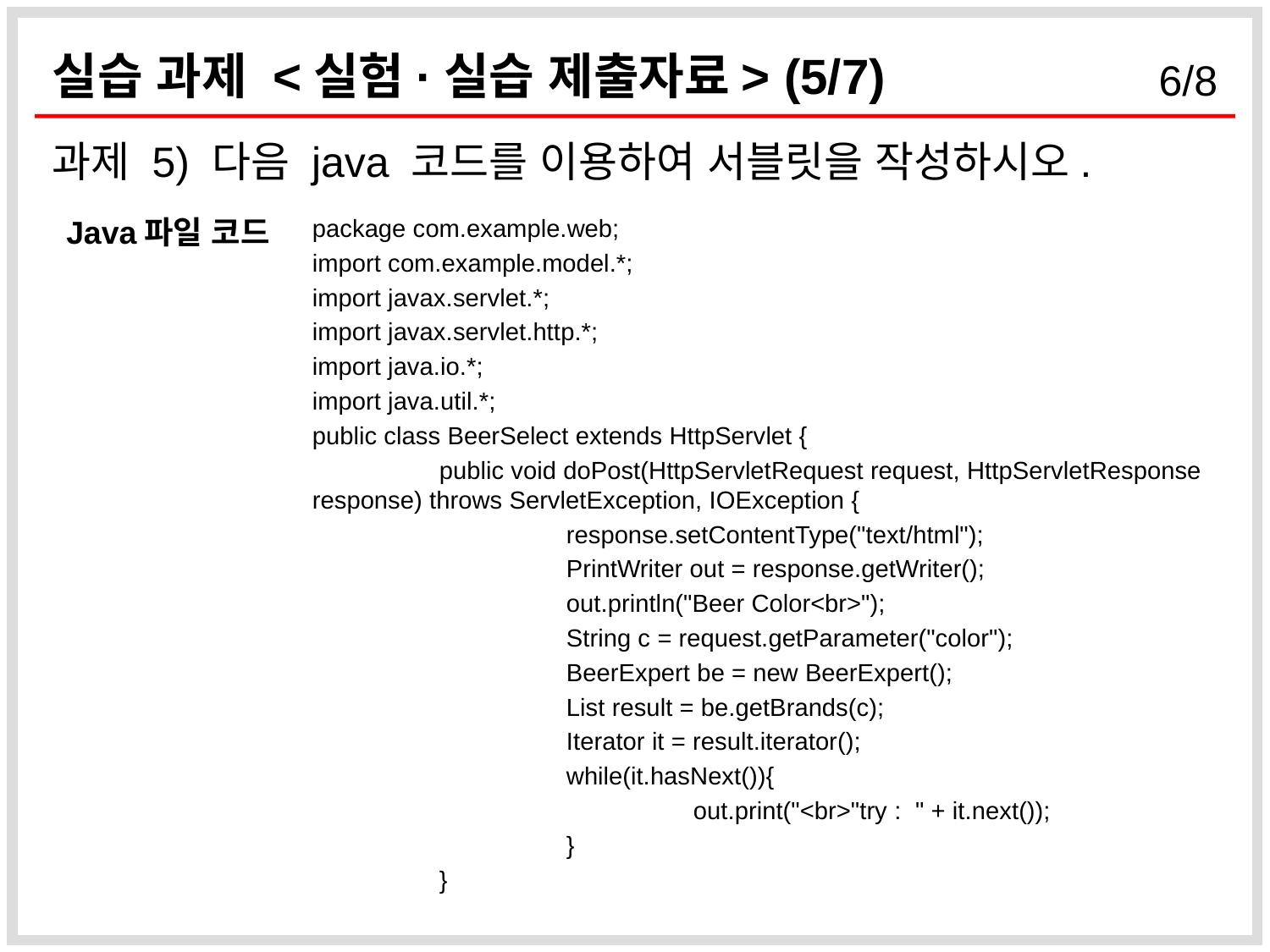

# 실습 과제 <실험·실습 제출자료> (5/7)
과제 5) 다음 java 코드를 이용하여 서블릿을 작성하시오.
Java파일 코드

package com.example.web;
import com.example.model.*;
import javax.servlet.*;
import javax.servlet.http.*;
import java.io.*;
import java.util.*;
public class BeerSelect extends HttpServlet {
 	public void doPost(HttpServletRequest request, HttpServletResponse response) throws ServletException, IOException {
		response.setContentType("text/html");
		PrintWriter out = response.getWriter();
		out.println("Beer Color<br>");
		String c = request.getParameter("color");
		BeerExpert be = new BeerExpert();
		List result = be.getBrands(c);
		Iterator it = result.iterator();
		while(it.hasNext()){
			out.print("<br>"try :  " + it.next());
		}
	}